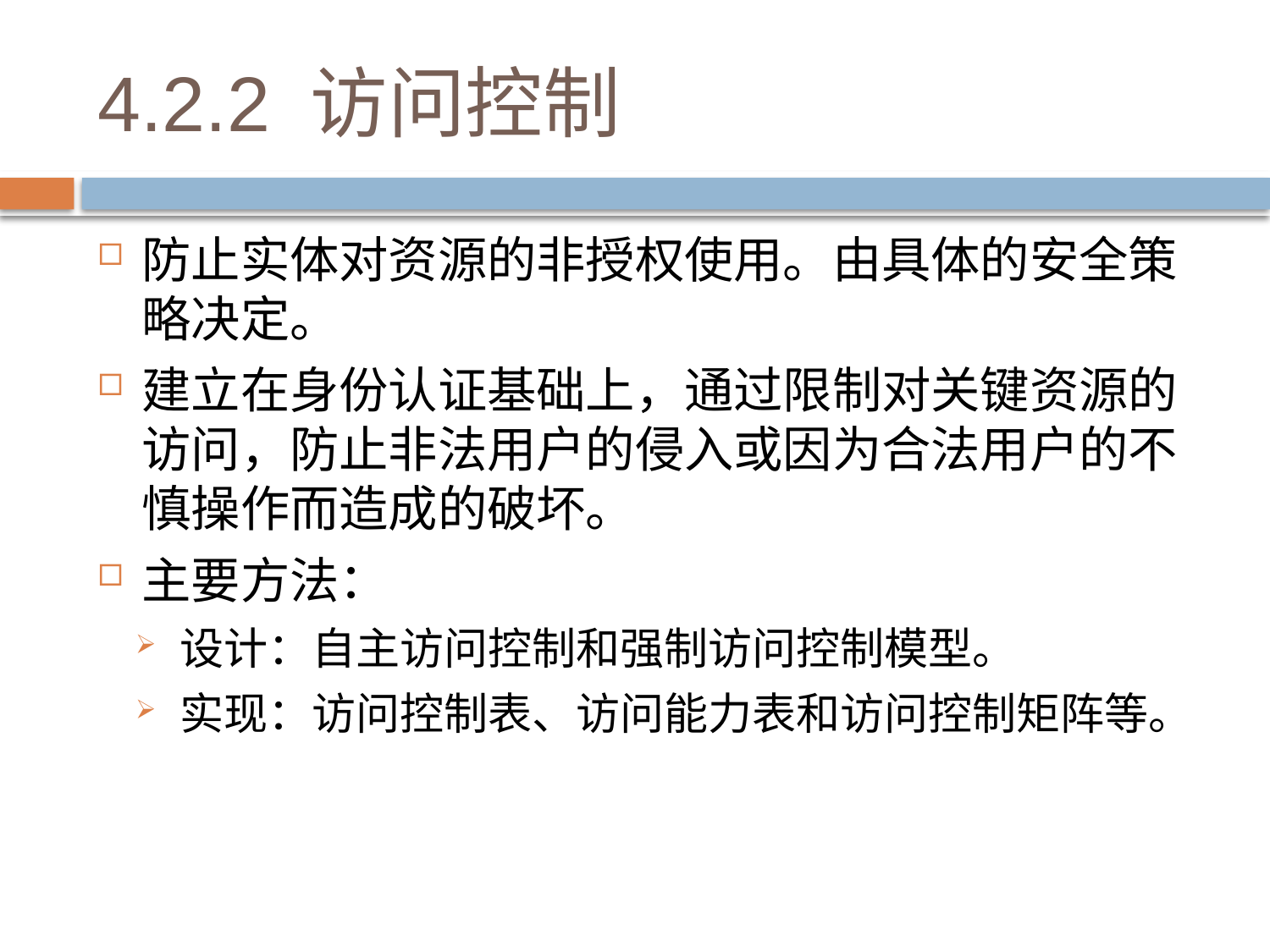

# 4.2.2 访问控制
防止实体对资源的非授权使用。由具体的安全策略决定。
建立在身份认证基础上，通过限制对关键资源的访问，防止非法用户的侵入或因为合法用户的不慎操作而造成的破坏。
主要方法：
设计：自主访问控制和强制访问控制模型。
实现：访问控制表、访问能力表和访问控制矩阵等。